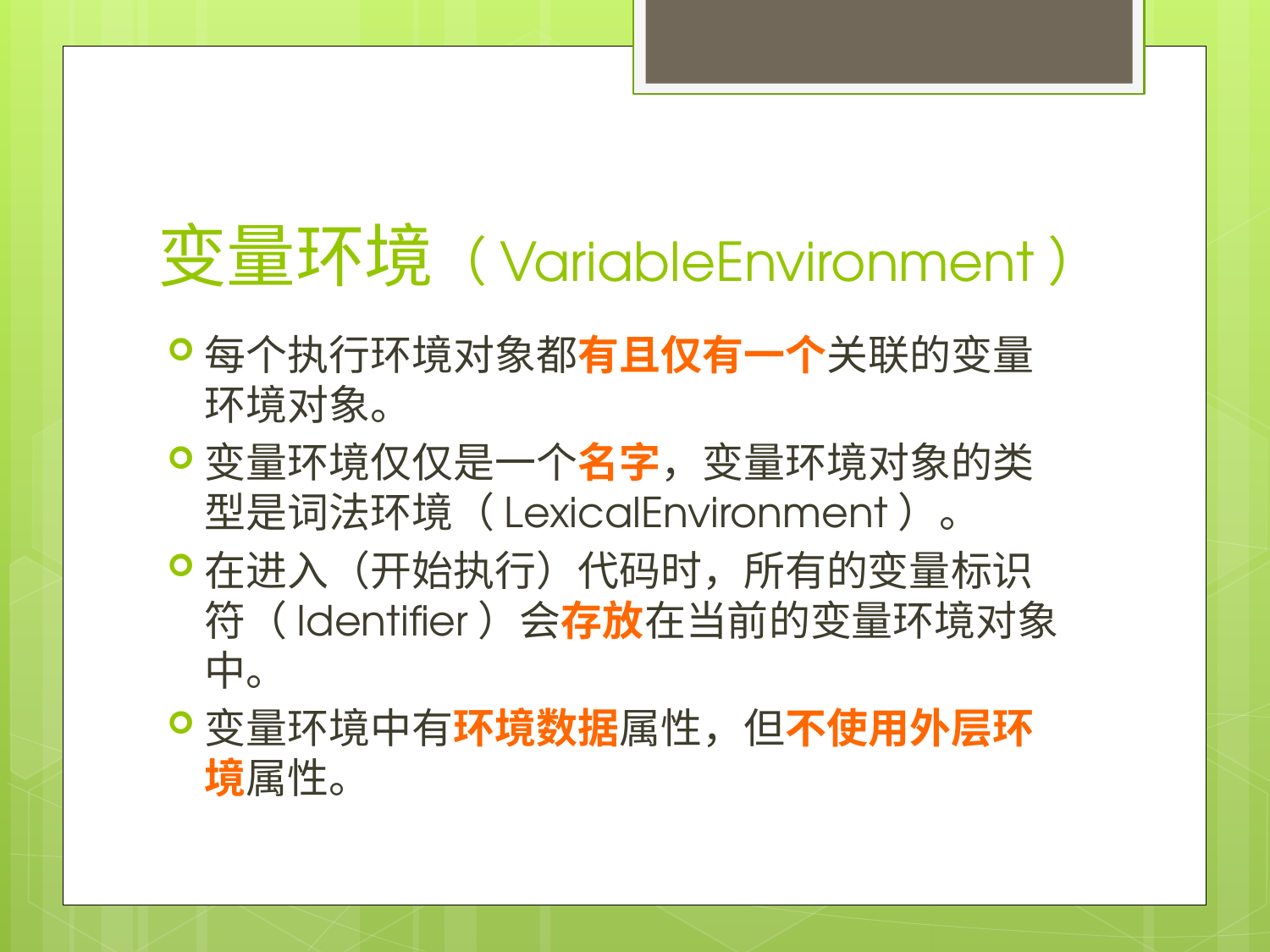

# 变量环境（VariableEnvironment）
每个执行环境对象都有且仅有一个关联的变量环境对象。
变量环境仅仅是一个名字，变量环境对象的类型是词法环境（LexicalEnvironment）。
在进入（开始执行）代码时，所有的变量标识符（Identifier）会存放在当前的变量环境对象中。
变量环境中有环境数据属性，但不使用外层环境属性。